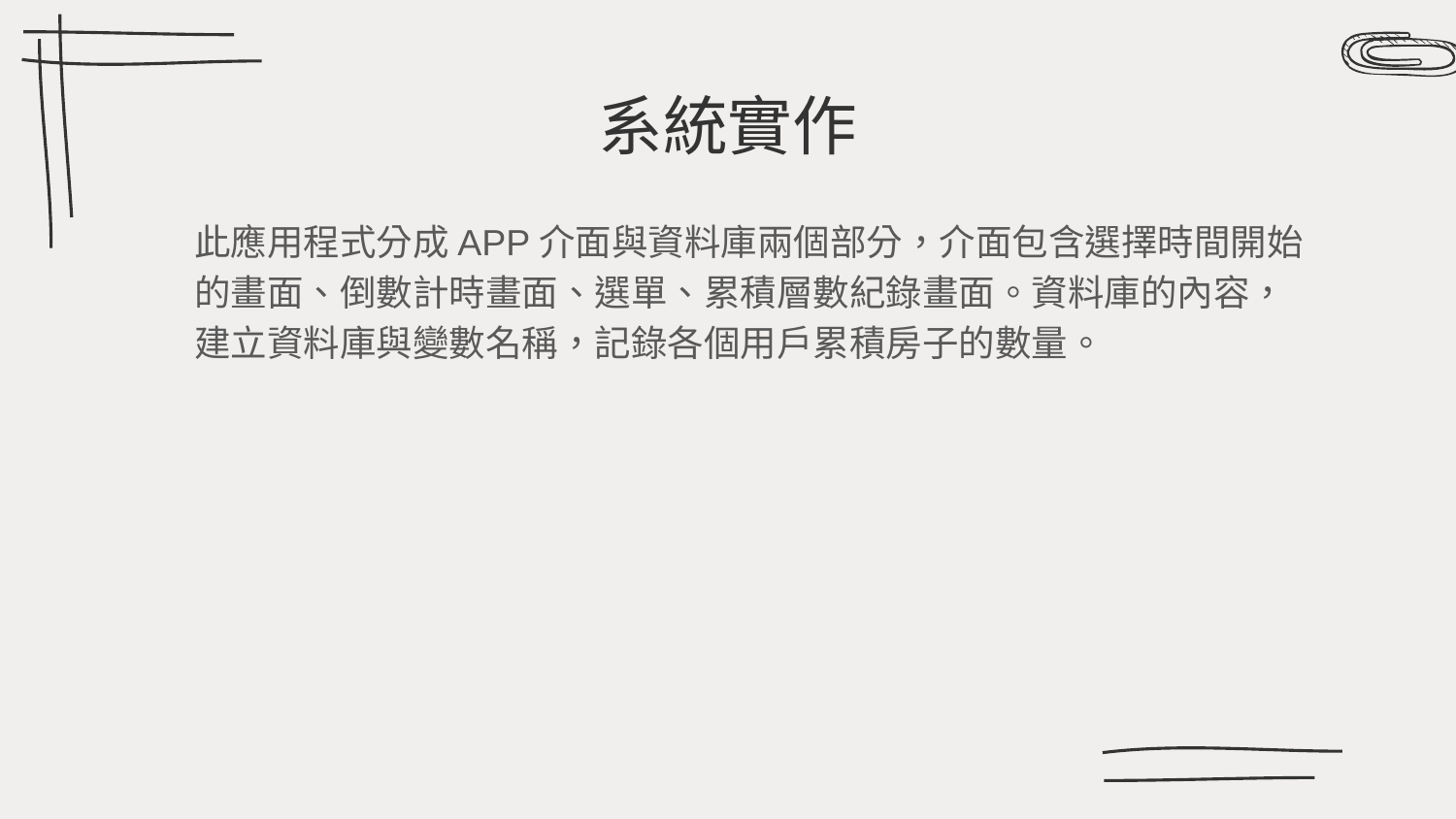

# 系統實作
此應用程式分成APP介面與資料庫兩個部分，介面包含選擇時間開始的畫面、倒數計時畫面、選單、累積層數紀錄畫面。資料庫的內容，建立資料庫與變數名稱，記錄各個用戶累積房子的數量。